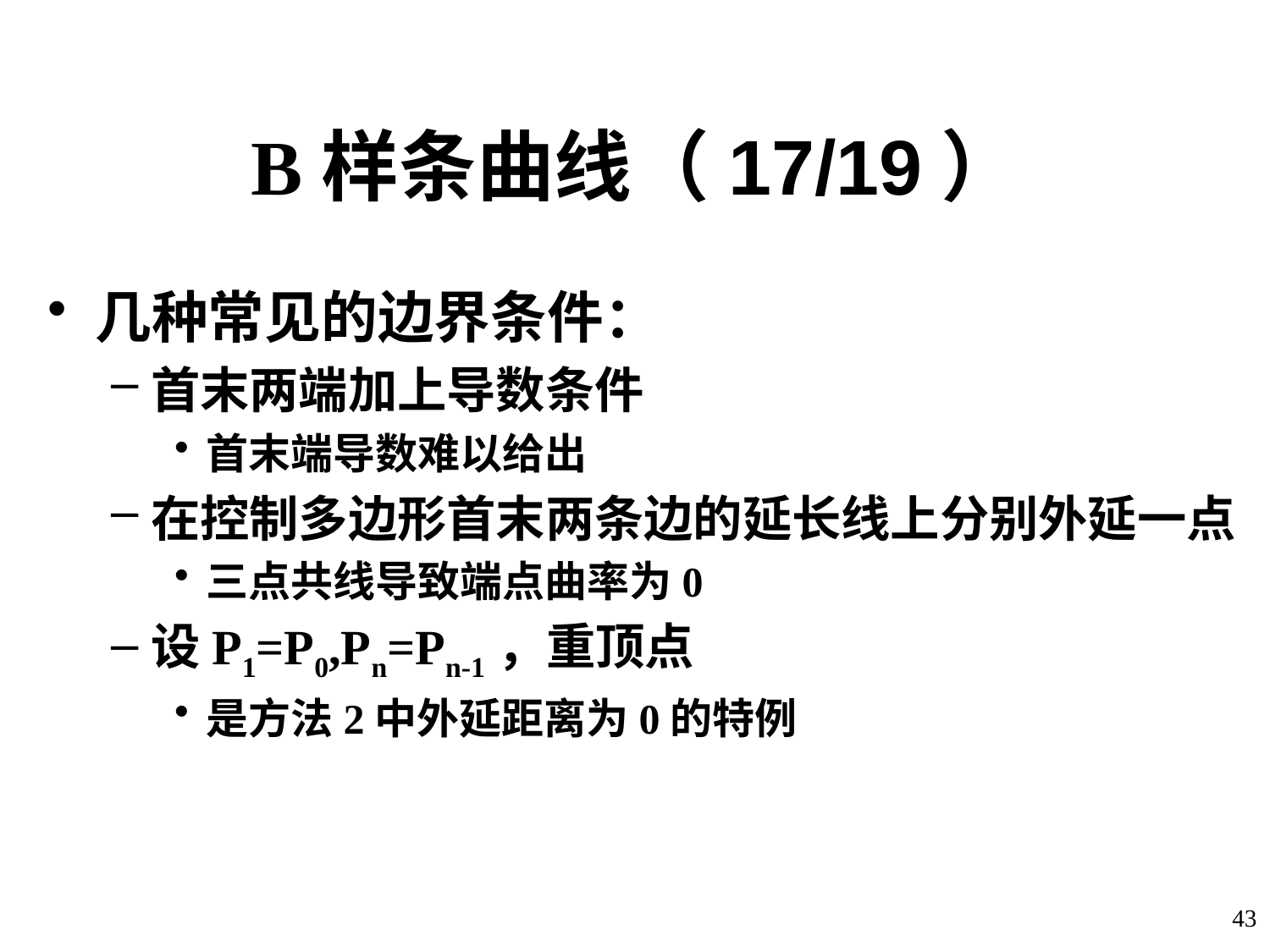

# B样条曲线（17/19）
几种常见的边界条件：
首末两端加上导数条件
首末端导数难以给出
在控制多边形首末两条边的延长线上分别外延一点
三点共线导致端点曲率为0
设P1=P0,Pn=Pn-1，重顶点
是方法2中外延距离为0的特例

43